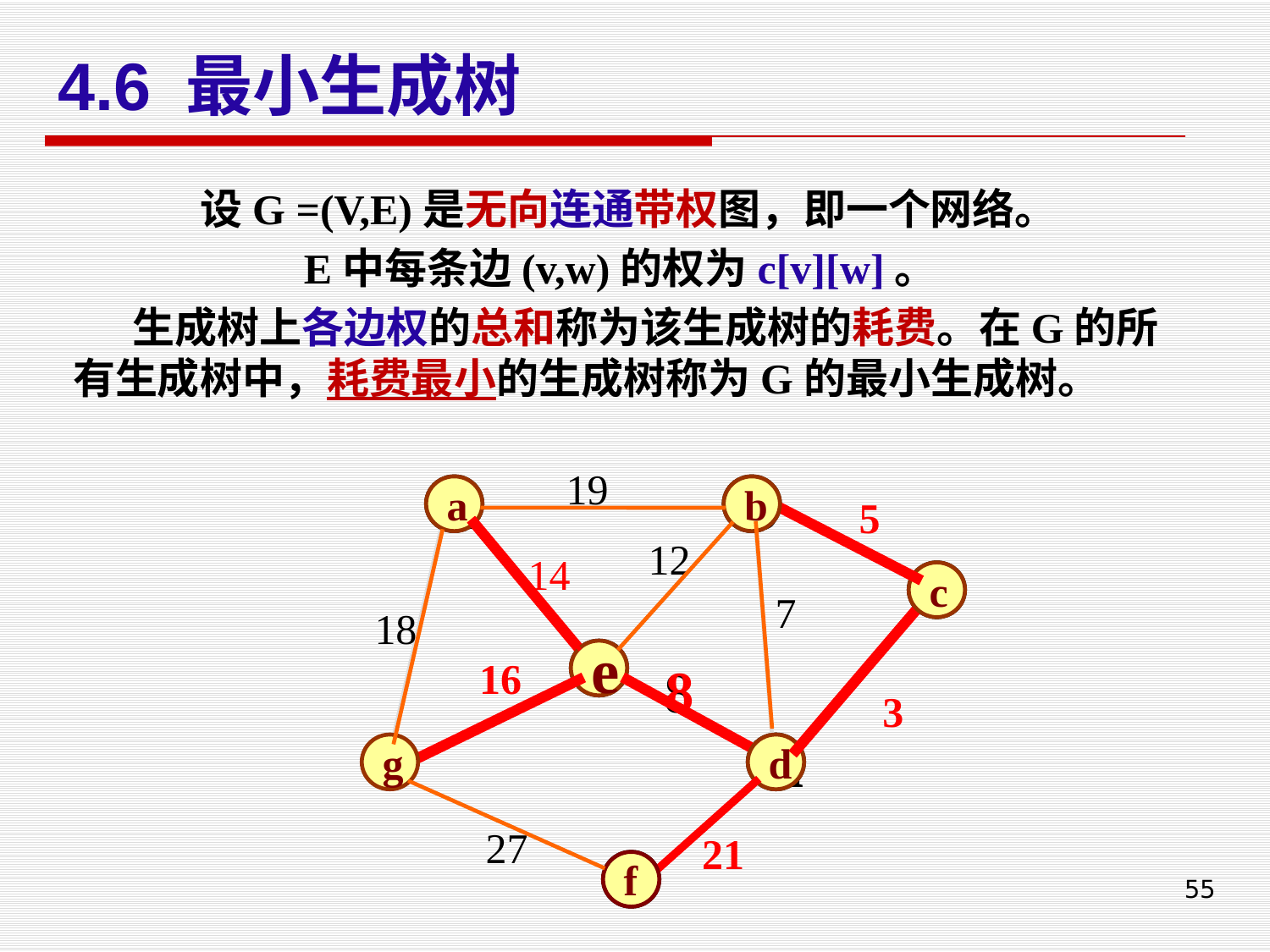

# 4.6 最小生成树
		设G =(V,E)是无向连通带权图，即一个网络。
                            E中每条边(v,w)的权为c[v][w]。
            生成树上各边权的总和称为该生成树的耗费。在G的所有生成树中，耗费最小的生成树称为G的最小生成树。

19
a
b

12

c
7
18

e
8

d

27
f
a
b
5

14
c

e
16
8
3

g
d

21
f
55